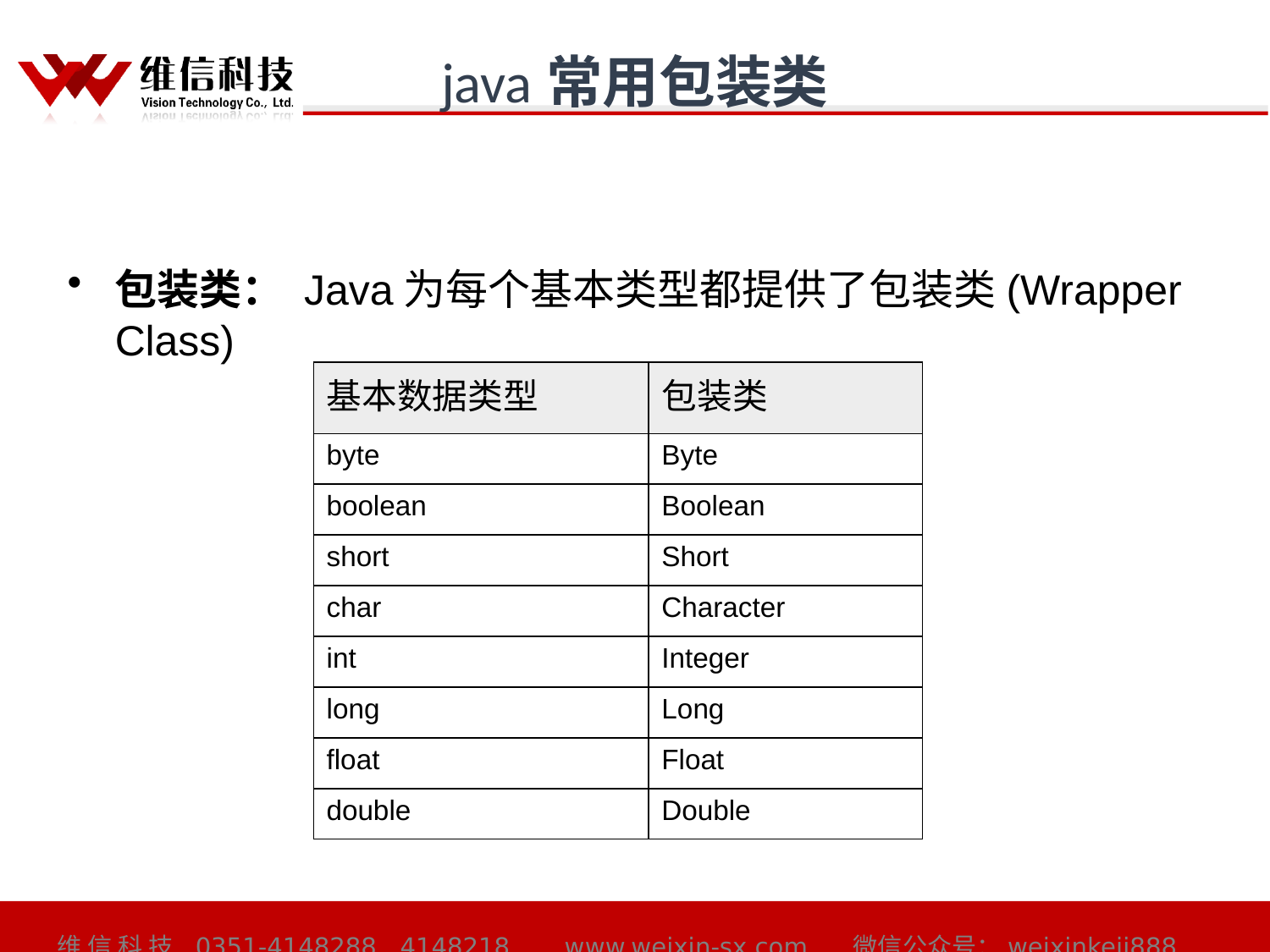

java常用包装类
包装类： Java为每个基本类型都提供了包装类(Wrapper Class)
| 基本数据类型 | 包装类 |
| --- | --- |
| byte | Byte |
| boolean | Boolean |
| short | Short |
| char | Character |
| int | Integer |
| long | Long |
| float | Float |
| double | Double |